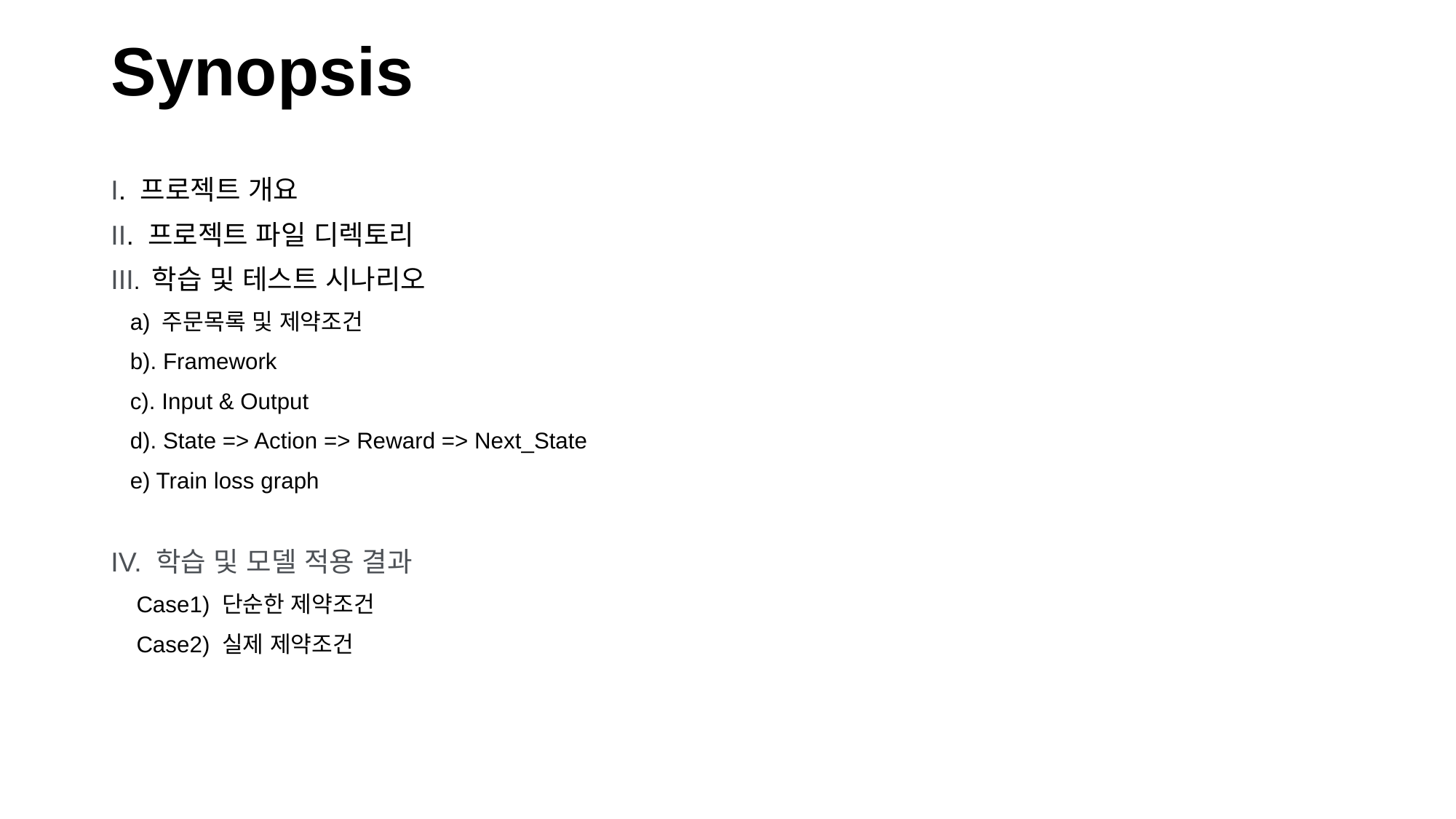

Synopsis
I. 프로젝트 개요
II. 프로젝트 파일 디렉토리
III. 학습 및 테스트 시나리오
   a) 주문목록 및 제약조건
   b). Framework
   c). Input & Output
   d). State => Action => Reward => Next_State
   e) Train loss graph

IV. 학습 및 모델 적용 결과
    Case1) 단순한 제약조건
    Case2) 실제 제약조건